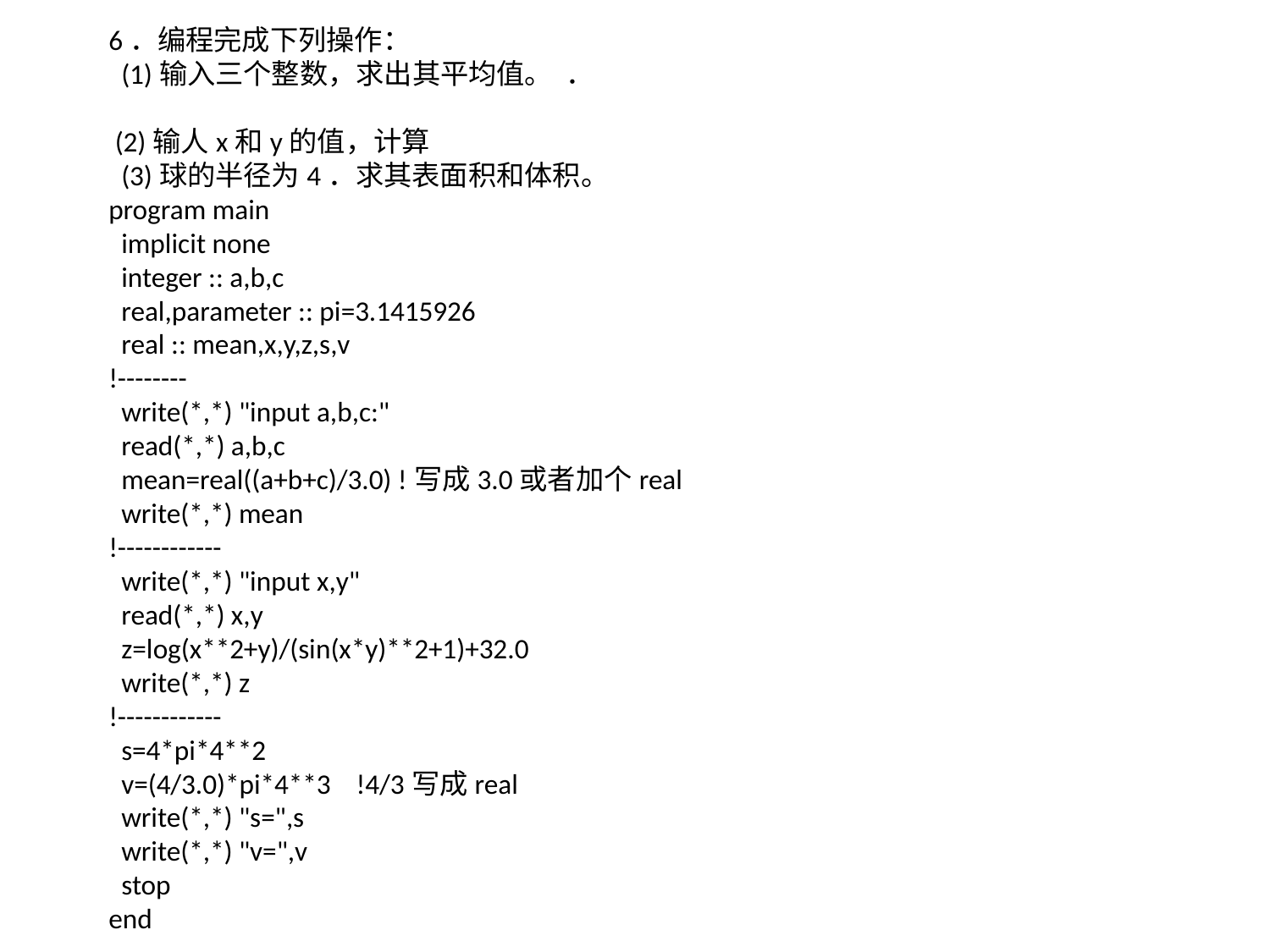

6．编程完成下列操作：
  (1)输入三个整数，求出其平均值。  ．

 (2)输人x和y的值，计算
  (3)球的半径为4．求其表面积和体积。
program main
  implicit none
  integer :: a,b,c
  real,parameter :: pi=3.1415926
  real :: mean,x,y,z,s,v
!--------
  write(*,*) "input a,b,c:"
  read(*,*) a,b,c
  mean=real((a+b+c)/3.0) !写成3.0或者加个real
  write(*,*) mean
!------------
  write(*,*) "input x,y"
  read(*,*) x,y
  z=log(x**2+y)/(sin(x*y)**2+1)+32.0
  write(*,*) z
!------------
  s=4*pi*4**2
  v=(4/3.0)*pi*4**3    !4/3写成real
  write(*,*) "s=",s
  write(*,*) "v=",v
  stop
end